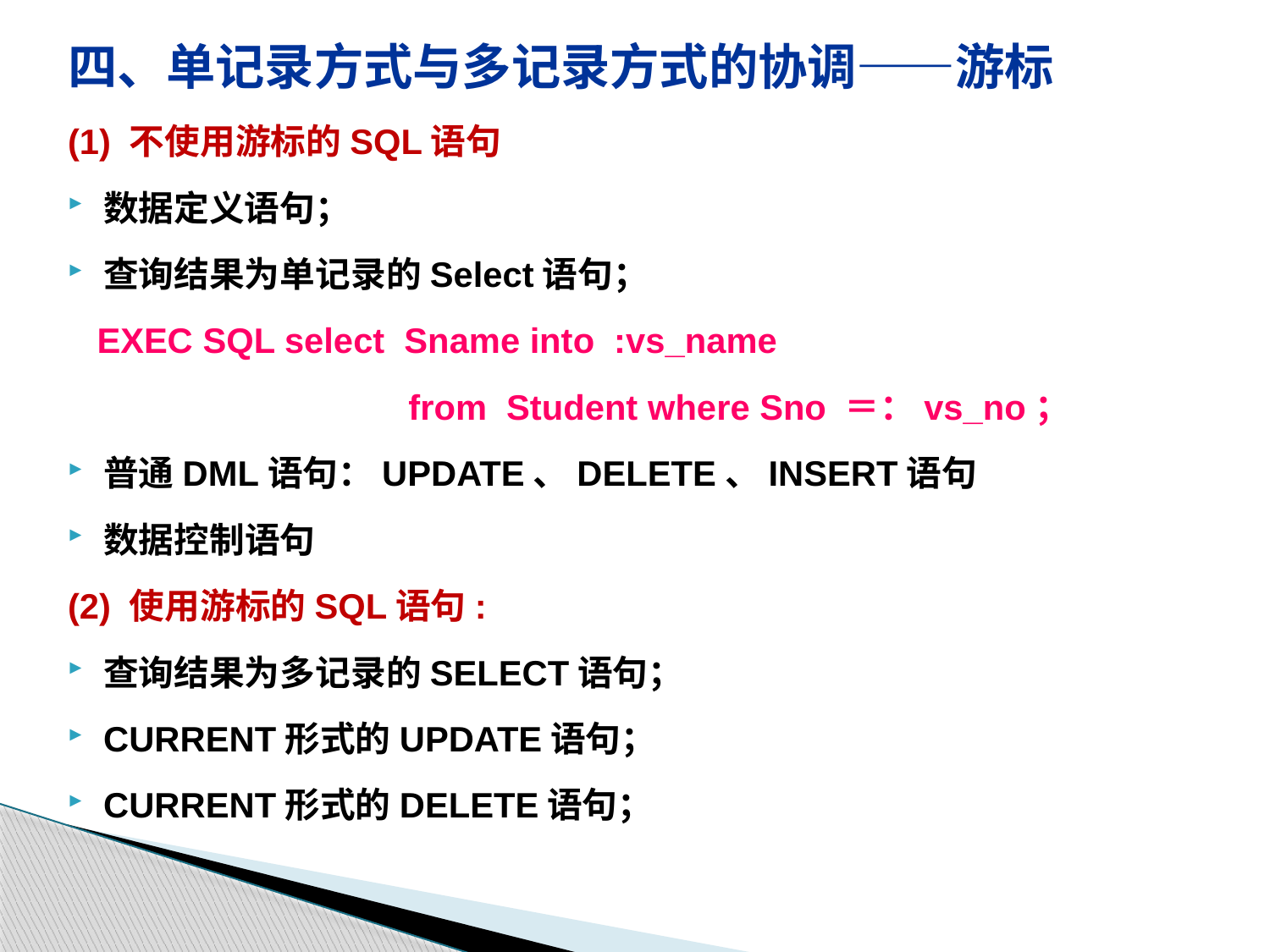

四、单记录方式与多记录方式的协调——游标
(1) 不使用游标的SQL语句
数据定义语句；
查询结果为单记录的Select语句；
   EXEC SQL select  Sname into  :vs_name
                                   from  Student where Sno ＝：vs_no；
普通DML语句：UPDATE、DELETE、INSERT语句
数据控制语句
(2) 使用游标的SQL语句:
查询结果为多记录的SELECT语句；
CURRENT形式的UPDATE语句；
CURRENT形式的DELETE语句；